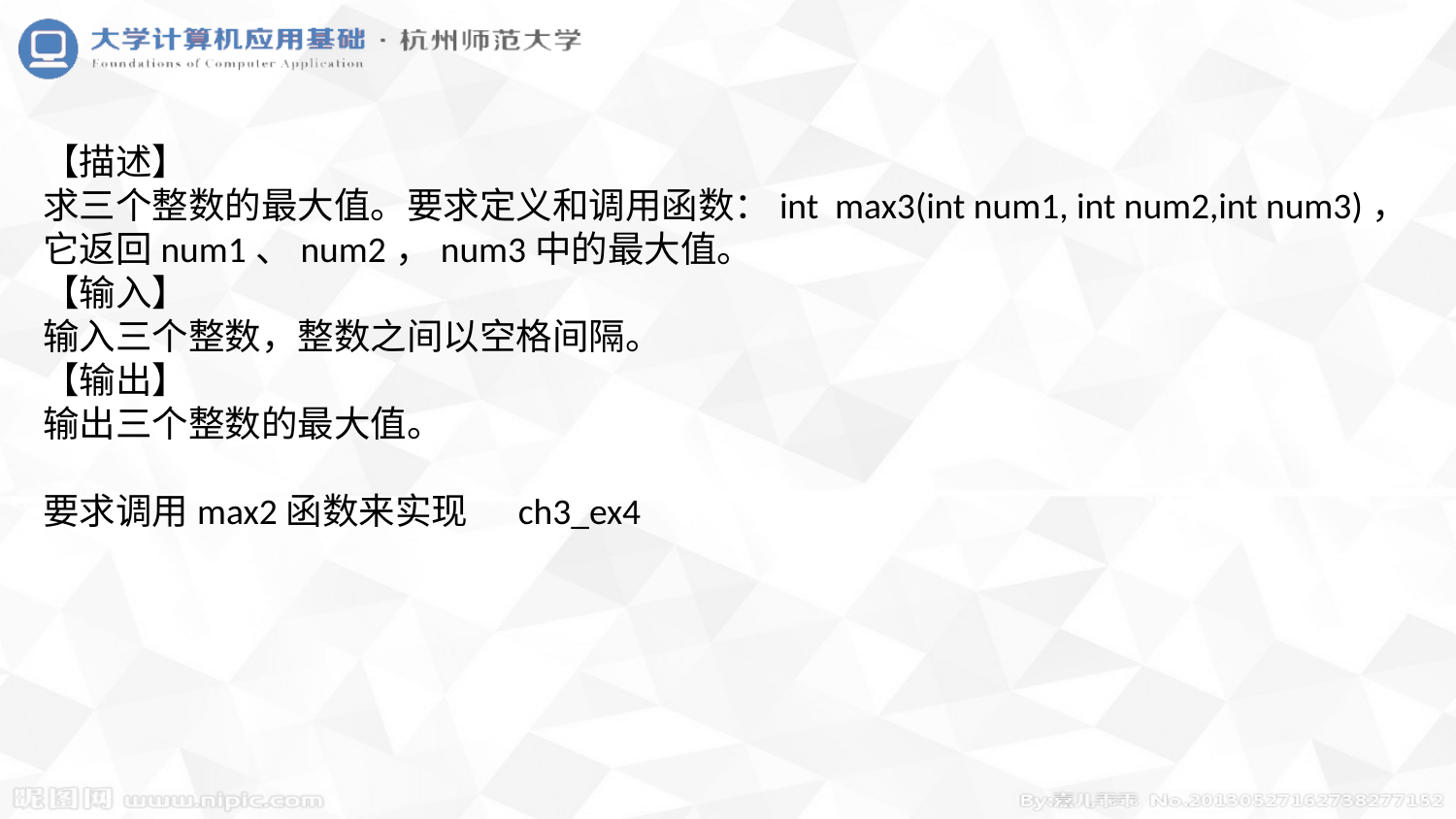

【描述】
求三个整数的最大值。要求定义和调用函数：int  max3(int num1, int num2,int num3)，它返回num1、num2，num3中的最大值。
【输入】
输入三个整数，整数之间以空格间隔。
【输出】
输出三个整数的最大值。

要求调用max2函数来实现     ch3_ex4